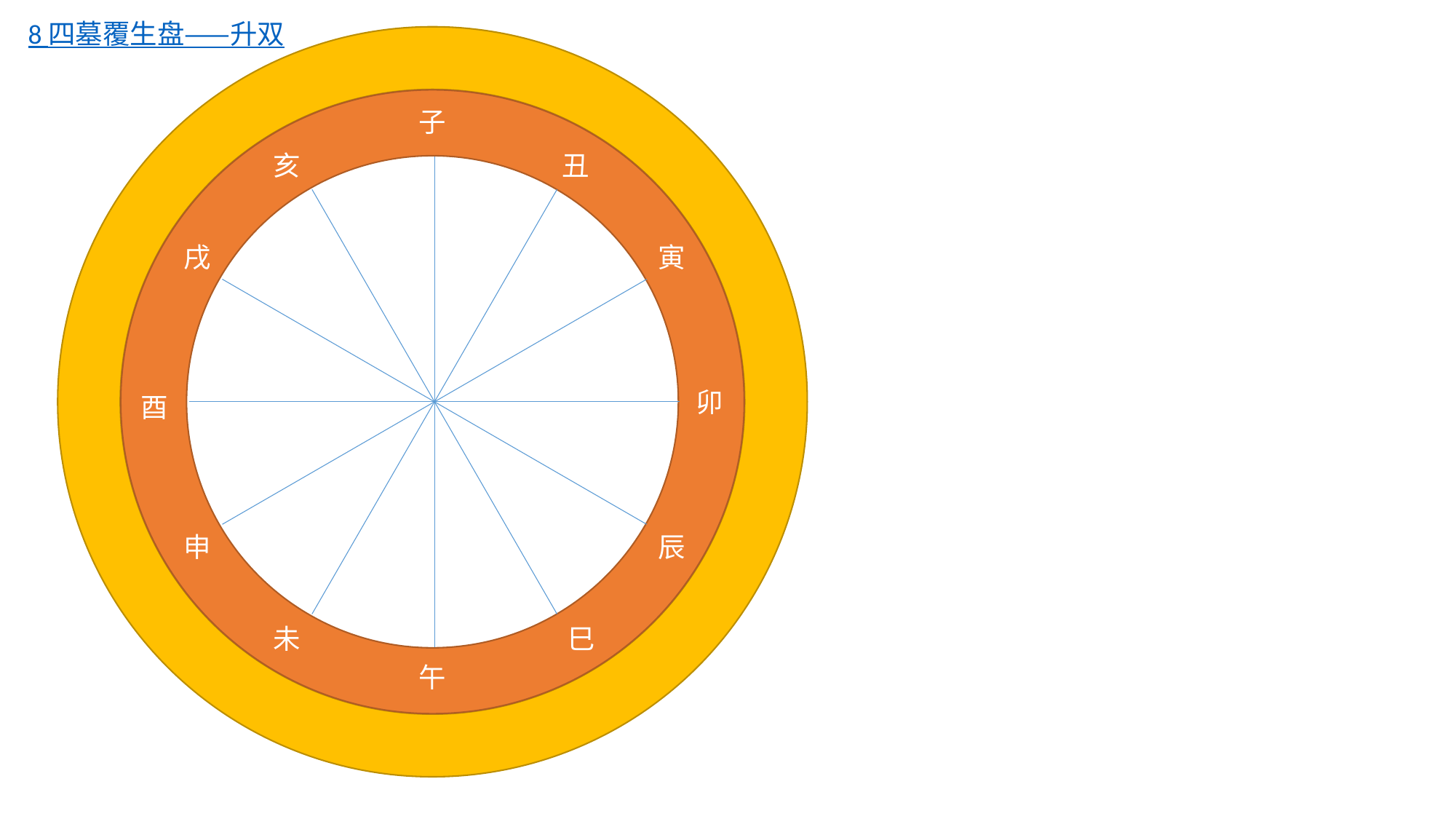

8 四墓覆生盘——升双

子
亥
丑
戌
寅
卯
酉
申
辰
巳
未
午